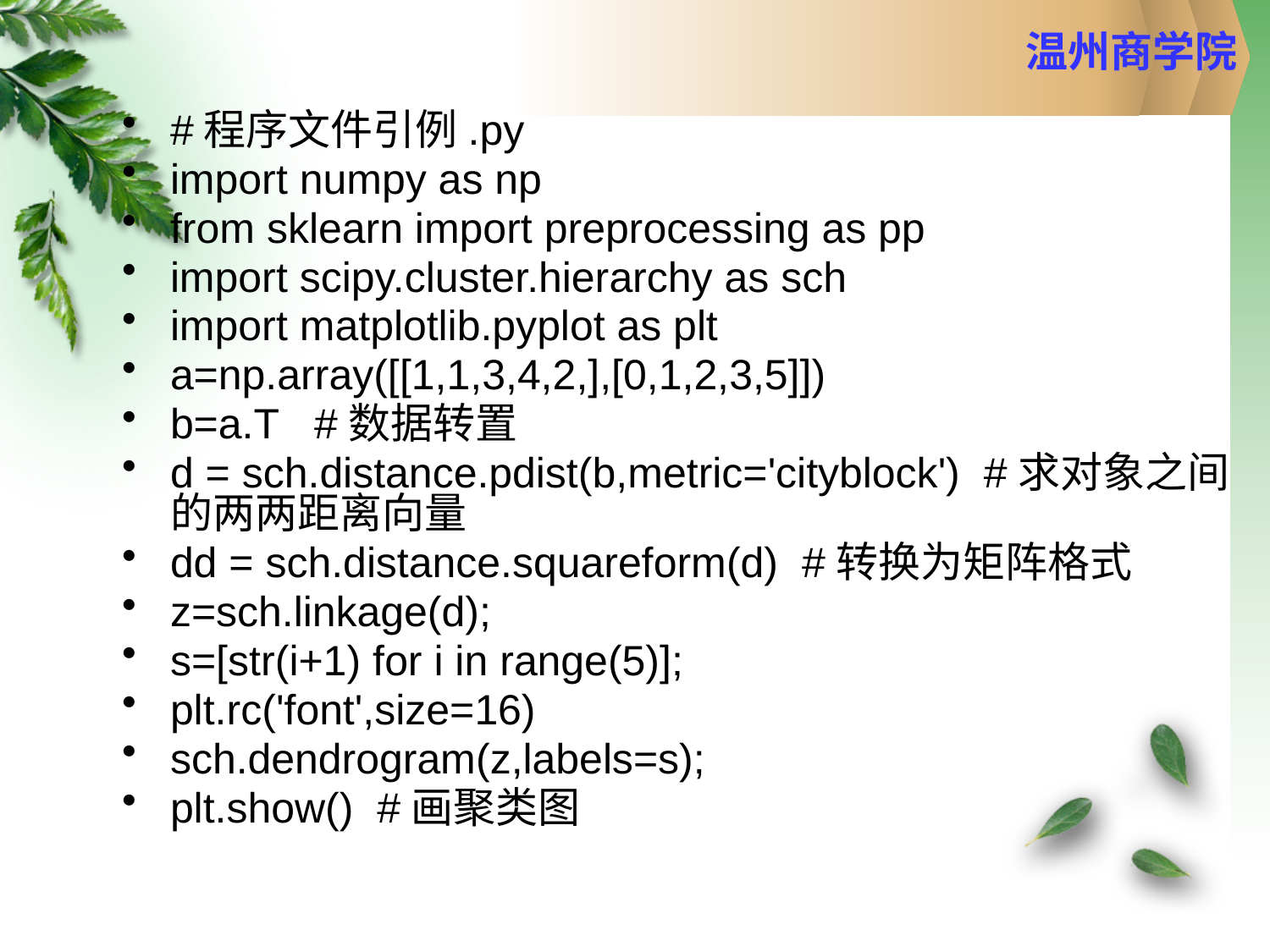

#程序文件引例.py
import numpy as np
from sklearn import preprocessing as pp
import scipy.cluster.hierarchy as sch
import matplotlib.pyplot as plt
a=np.array([[1,1,3,4,2,],[0,1,2,3,5]])
b=a.T   #数据转置
d = sch.distance.pdist(b,metric='cityblock')  #求对象之间的两两距离向量
dd = sch.distance.squareform(d)  #转换为矩阵格式
z=sch.linkage(d);
s=[str(i+1) for i in range(5)];
plt.rc('font',size=16)
sch.dendrogram(z,labels=s);
plt.show()  #画聚类图